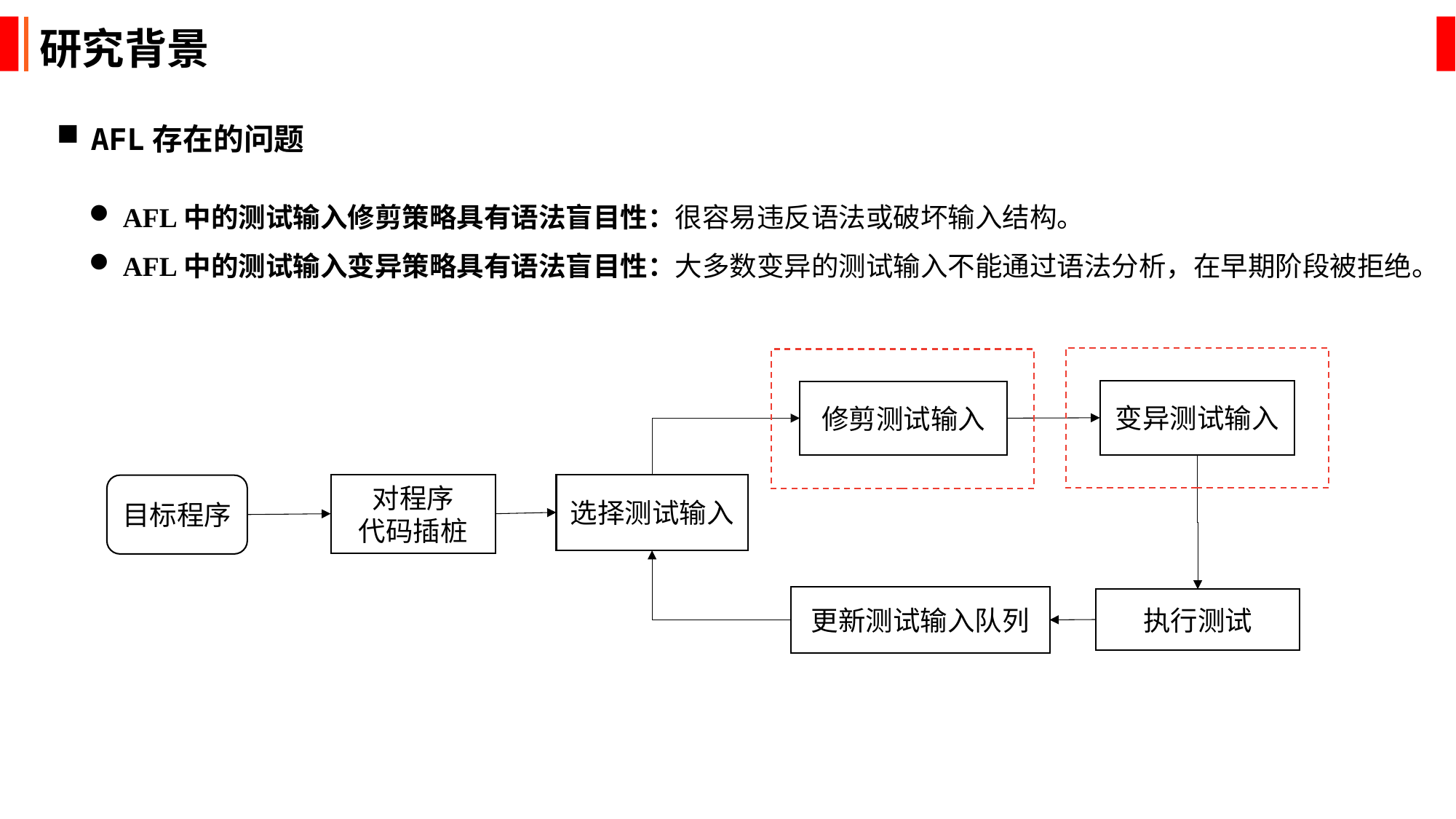

研究背景

AFL存在的问题
AFL中的测试输入修剪策略具有语法盲目性：很容易违反语法或破坏输入结构。
AFL中的测试输入变异策略具有语法盲目性：大多数变异的测试输入不能通过语法分析，在早期阶段被拒绝。

变异测试输入
修剪测试输入
选择测试输入
对程序
代码插桩
目标程序
更新测试输入队列
执行测试